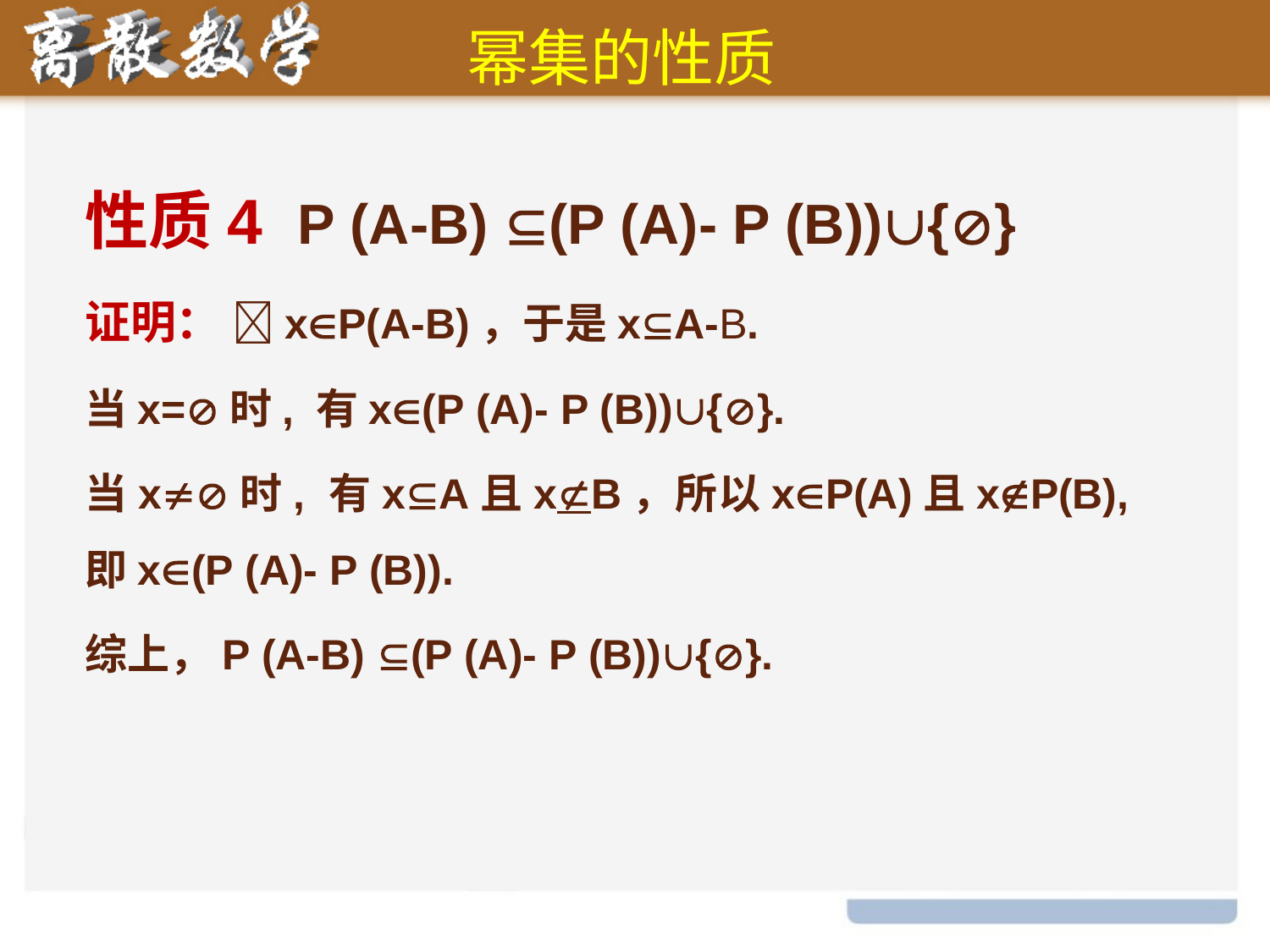

幂集的性质
性质4  P (A-B) ⊆(P (A)- P (B))∪{∅}
证明： ∀x∈P(A-B)，于是x⊆A-B.
当x=∅时, 有x∈(P (A)- P (B))∪{∅}.
当x≠∅时, 有x⊆A且x⊄B，所以x∈P(A)且x∉P(B),即x∈(P (A)- P (B)).
综上，P (A-B) ⊆(P (A)- P (B))∪{∅}.